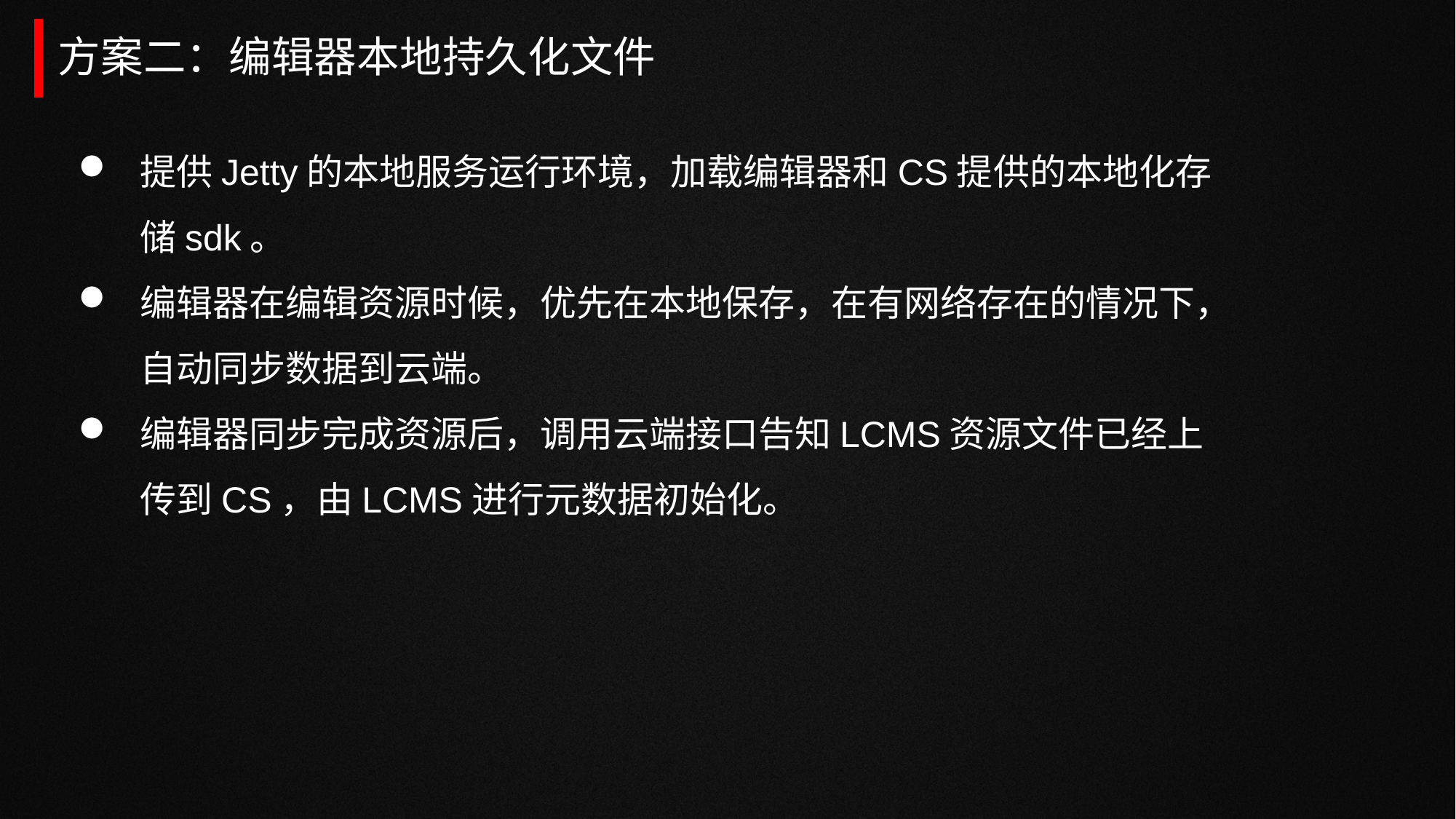

# 方案二：编辑器本地持久化文件

提供Jetty的本地服务运行环境，加载编辑器和CS提供的本地化存储sdk。
编辑器在编辑资源时候，优先在本地保存，在有网络存在的情况下，自动同步数据到云端。
编辑器同步完成资源后，调用云端接口告知LCMS资源文件已经上传到CS，由LCMS进行元数据初始化。